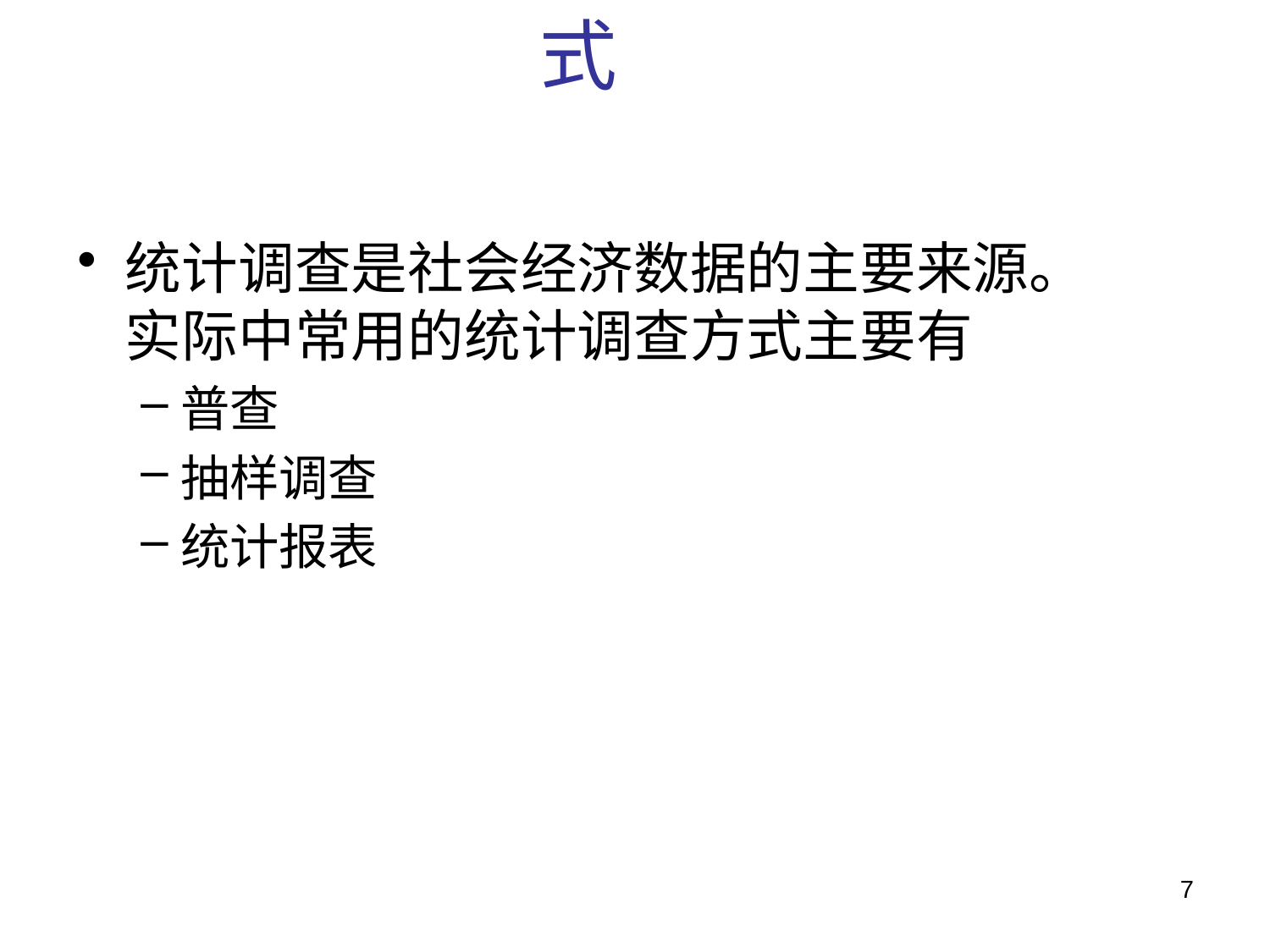

# 2.1.2   常用的统计调查方式
统计调查是社会经济数据的主要来源。
实际中常用的统计调查方式主要有
普查
抽样调查
统计报表

7